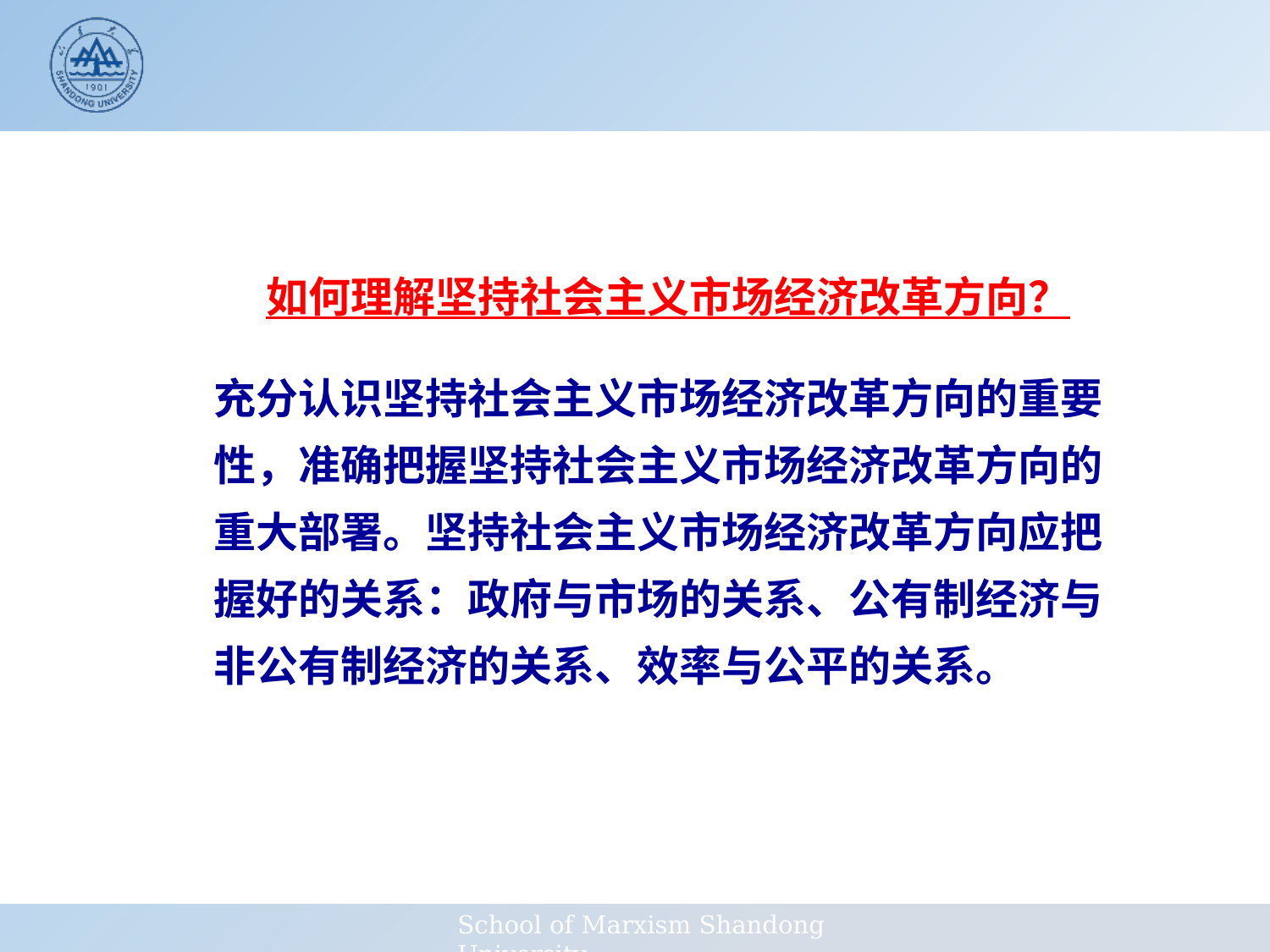

如何理解坚持社会主义市场经济改革方向？
充分认识坚持社会主义市场经济改革方向的重要性，准确把握坚持社会主义市场经济改革方向的重大部署。坚持社会主义市场经济改革方向应把握好的关系：政府与市场的关系、公有制经济与非公有制经济的关系、效率与公平的关系。